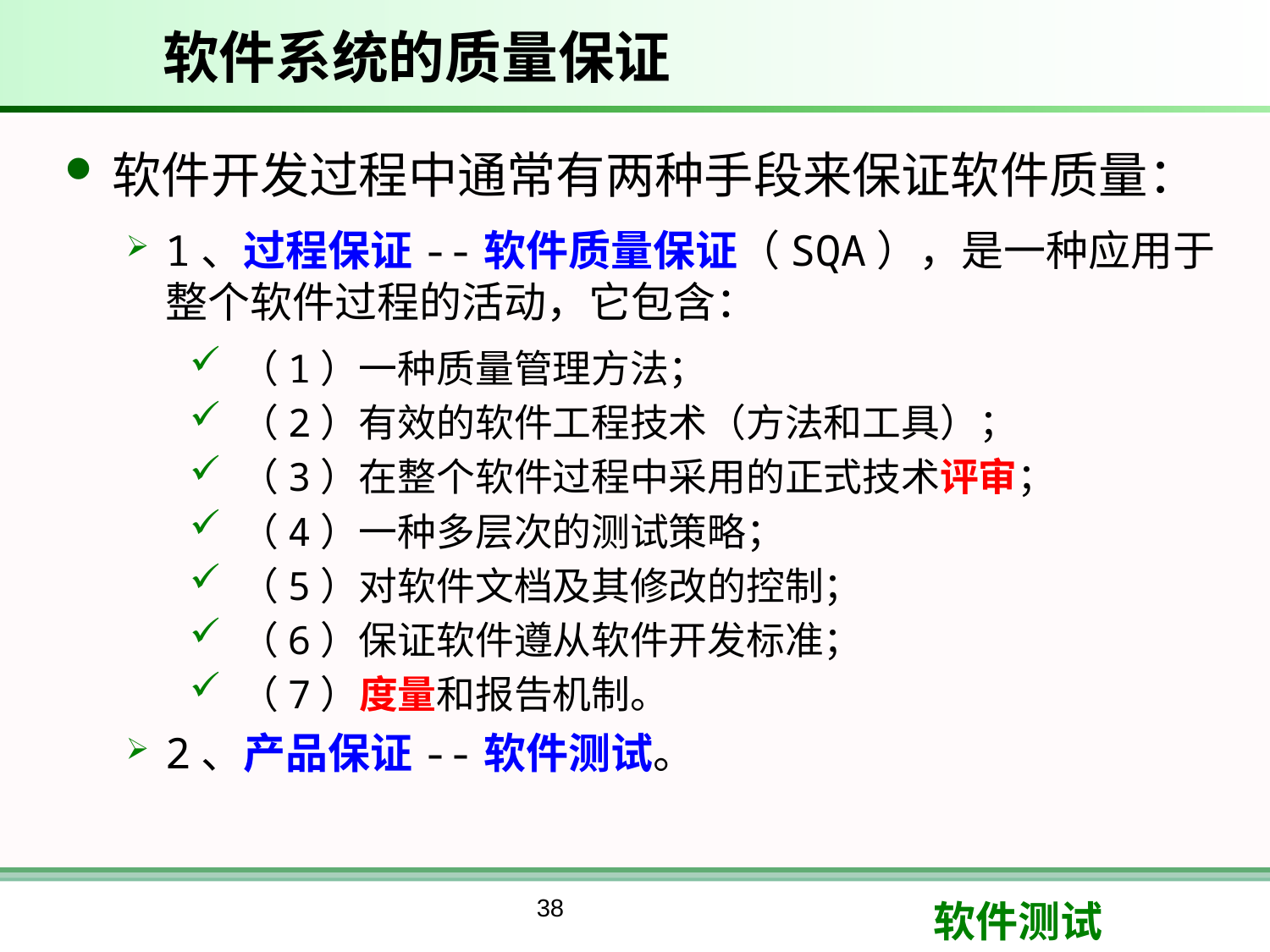

# 软件系统的质量保证
软件开发过程中通常有两种手段来保证软件质量：
1、过程保证--软件质量保证（SQA），是一种应用于整个软件过程的活动，它包含：
 （1）一种质量管理方法；
 （2）有效的软件工程技术（方法和工具）；
 （3）在整个软件过程中采用的正式技术评审；
 （4）一种多层次的测试策略；
 （5）对软件文档及其修改的控制；
 （6）保证软件遵从软件开发标准；
 （7）度量和报告机制。
2、产品保证--软件测试。

38